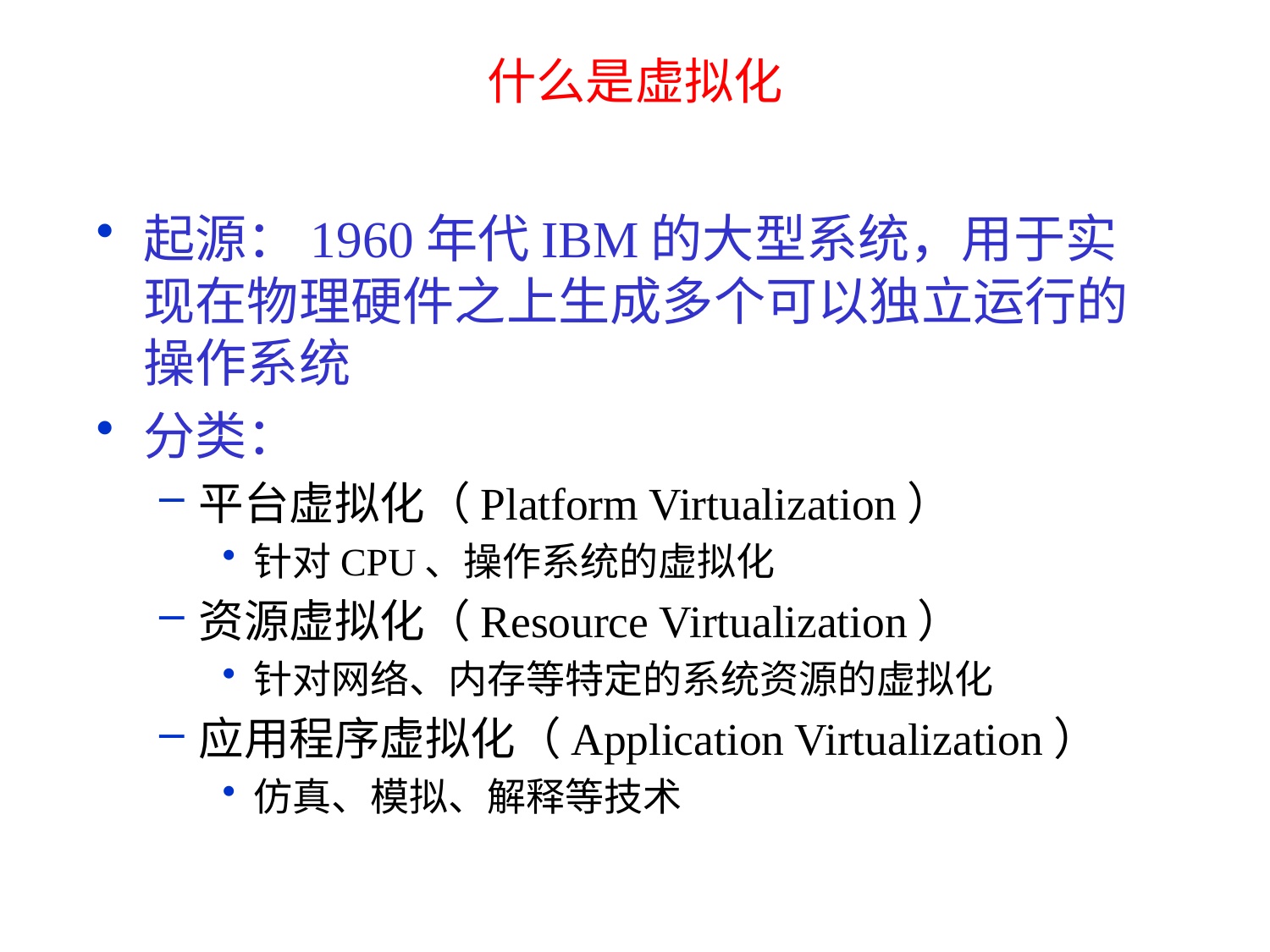

什么是虚拟化
起源：1960年代IBM的大型系统，用于实现在物理硬件之上生成多个可以独立运行的操作系统
分类：
平台虚拟化（Platform Virtualization）
针对CPU、操作系统的虚拟化
资源虚拟化（Resource Virtualization）
针对网络、内存等特定的系统资源的虚拟化
应用程序虚拟化（Application Virtualization）
仿真、模拟、解释等技术